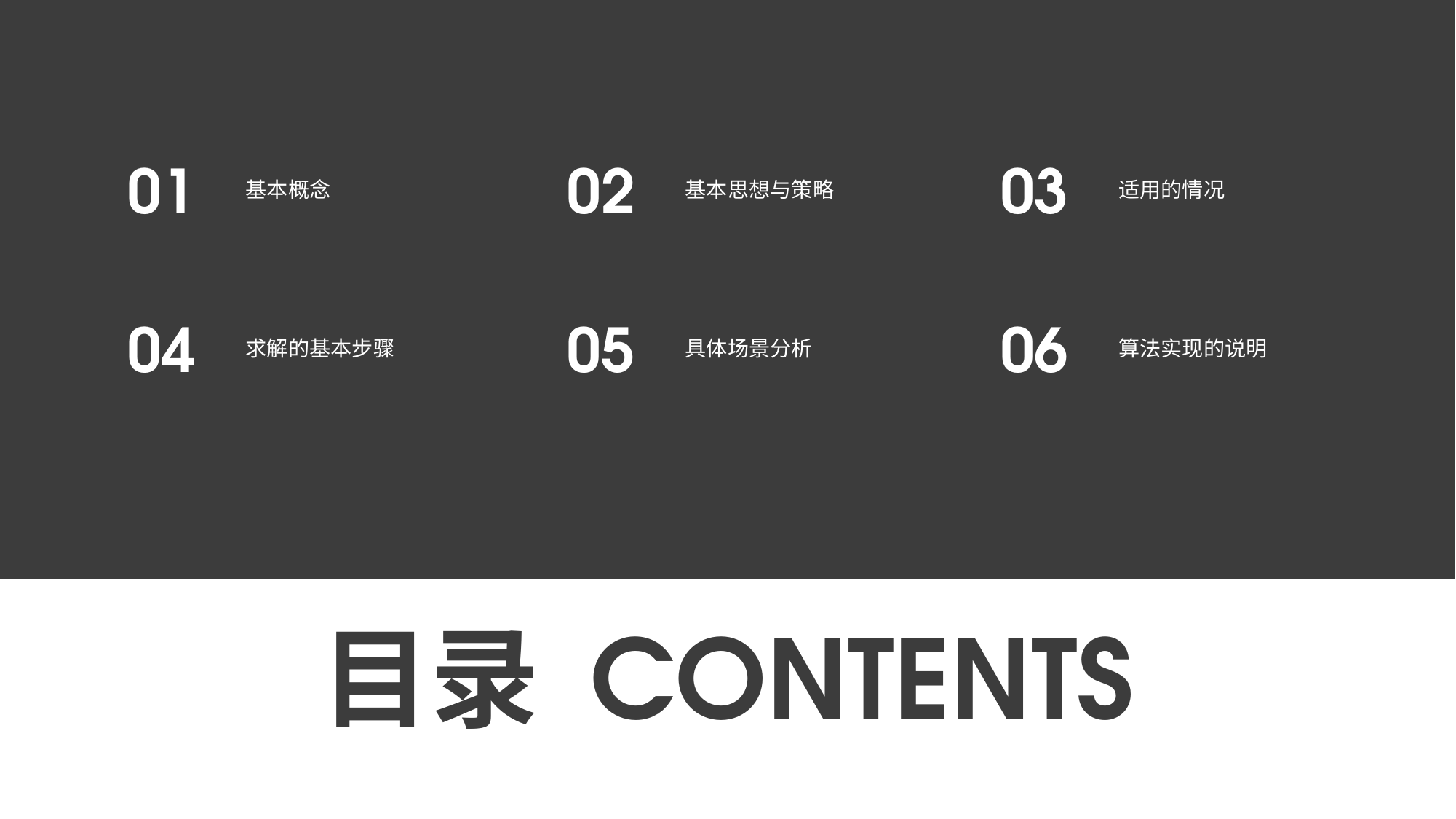

01
02
03
基本概念
基本思想与策略
适用的情况
04
05
06
求解的基本步骤
具体场景分析
算法实现的说明
目录 CONTENTS